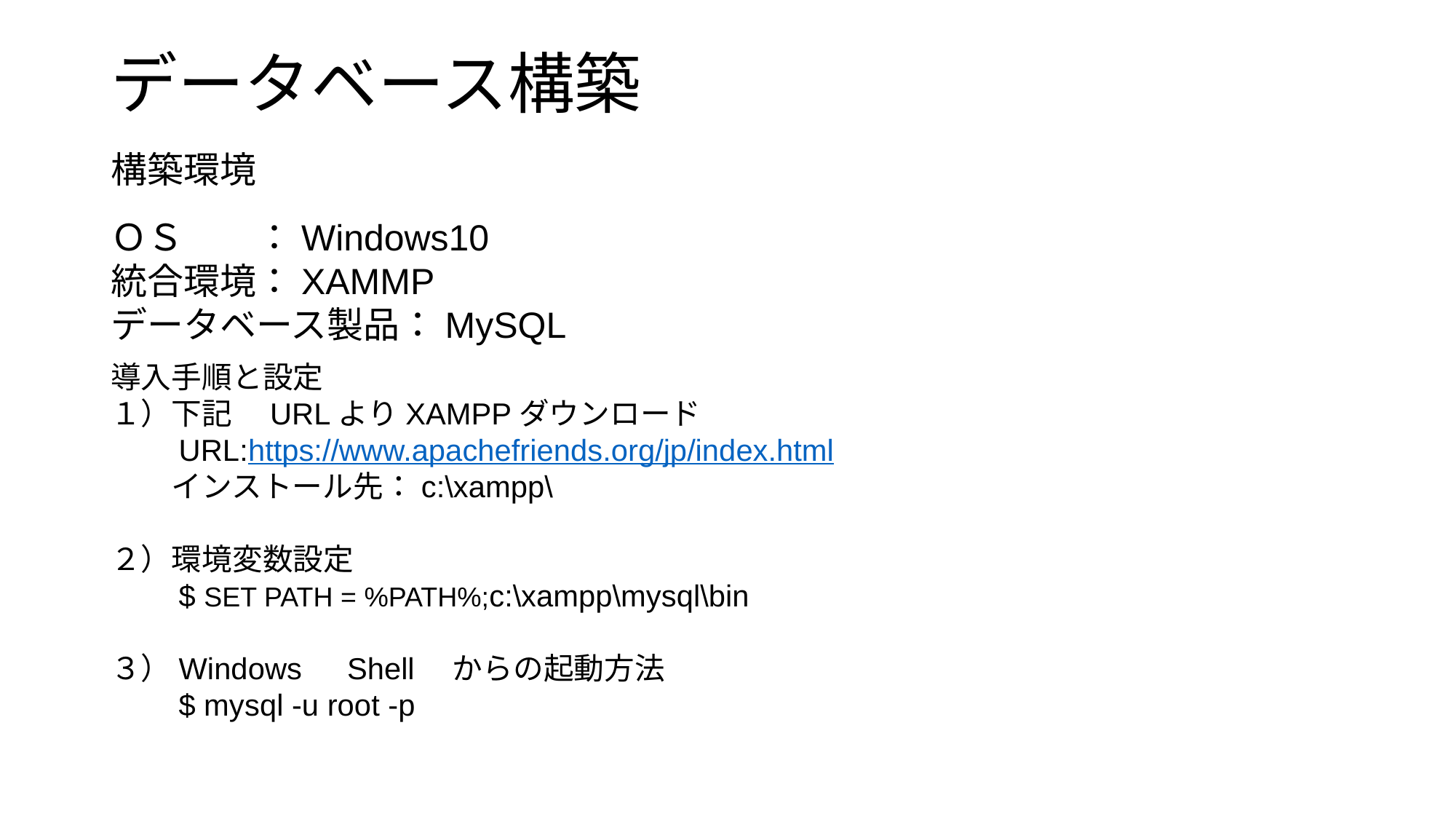

# データベース構築
構築環境
ＯＳ　　：Windows10
統合環境：XAMMP
データベース製品：MySQL
導入手順と設定
１）下記　URLよりXAMPPダウンロード
　　URL:https://www.apachefriends.org/jp/index.html
　　インストール先：c:\xampp\

２）環境変数設定
　　$ SET PATH = %PATH%;c:\xampp\mysql\bin

３）Windows　Shell　からの起動方法
　　$ mysql -u root -p